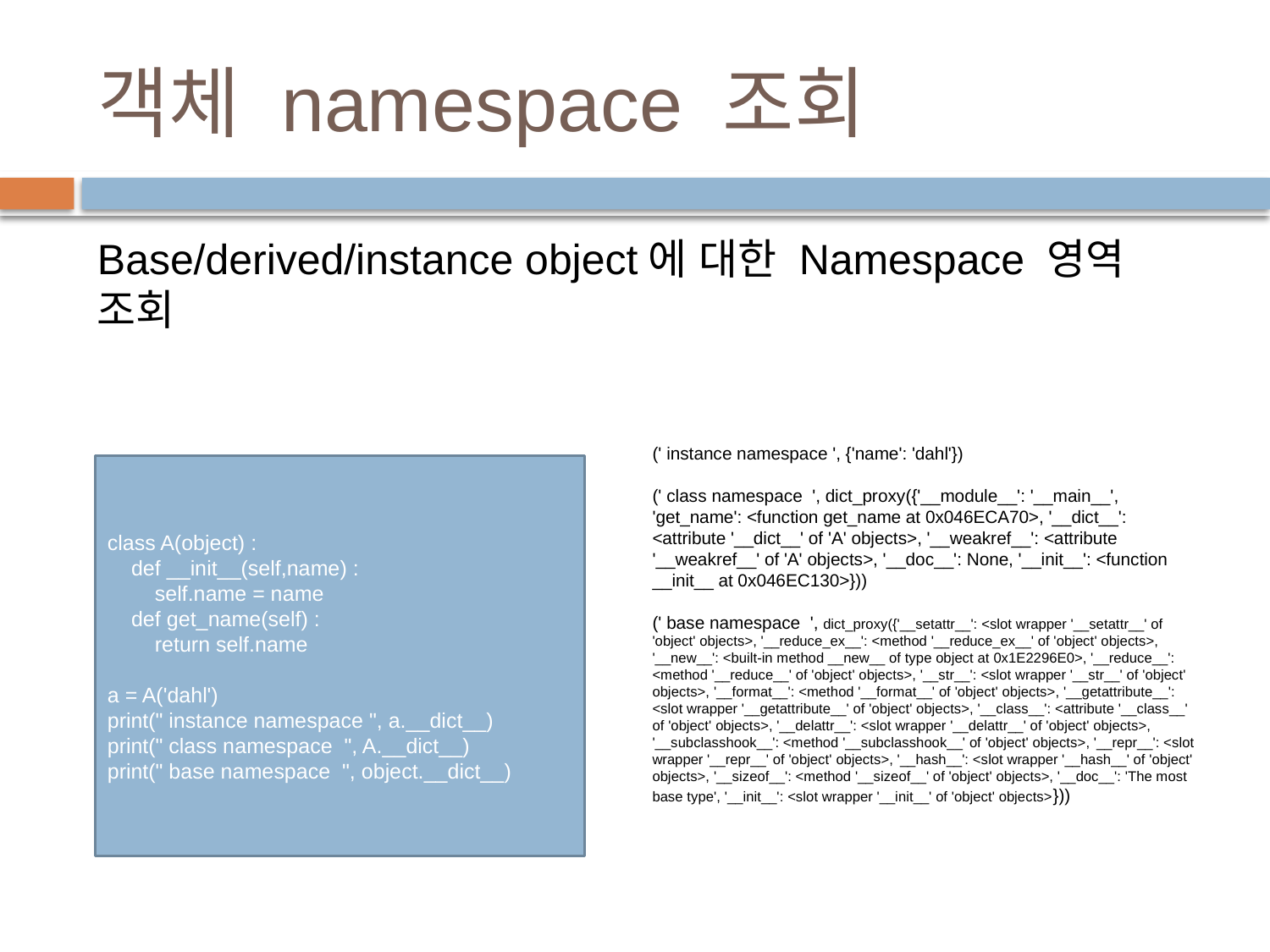

# 객체 namespace 조회
Base/derived/instance object에 대한 Namespace 영역 조회

(' instance namespace ', {'name': 'dahl'})

(' class namespace  ', dict_proxy({'__module__': '__main__', 'get_name': <function get_name at 0x046ECA70>, '__dict__': <attribute '__dict__' of 'A' objects>, '__weakref__': <attribute '__weakref__' of 'A' objects>, '__doc__': None, '__init__': <function __init__ at 0x046EC130>}))

(' base namespace  ', dict_proxy({'__setattr__': <slot wrapper '__setattr__' of 'object' objects>, '__reduce_ex__': <method '__reduce_ex__' of 'object' objects>, '__new__': <built-in method __new__ of type object at 0x1E2296E0>, '__reduce__': <method '__reduce__' of 'object' objects>, '__str__': <slot wrapper '__str__' of 'object' objects>, '__format__': <method '__format__' of 'object' objects>, '__getattribute__': <slot wrapper '__getattribute__' of 'object' objects>, '__class__': <attribute '__class__' of 'object' objects>, '__delattr__': <slot wrapper '__delattr__' of 'object' objects>, '__subclasshook__': <method '__subclasshook__' of 'object' objects>, '__repr__': <slot wrapper '__repr__' of 'object' objects>, '__hash__': <slot wrapper '__hash__' of 'object' objects>, '__sizeof__': <method '__sizeof__' of 'object' objects>, '__doc__': 'The most base type', '__init__': <slot wrapper '__init__' of 'object' objects>}))
class A(object) :
    def __init__(self,name) :
        self.name = name
    def get_name(self) :
        return self.name

a = A('dahl')
print(" instance namespace ", a.__dict__)
print(" class namespace  ", A.__dict__)
print(" base namespace  ", object.__dict__)